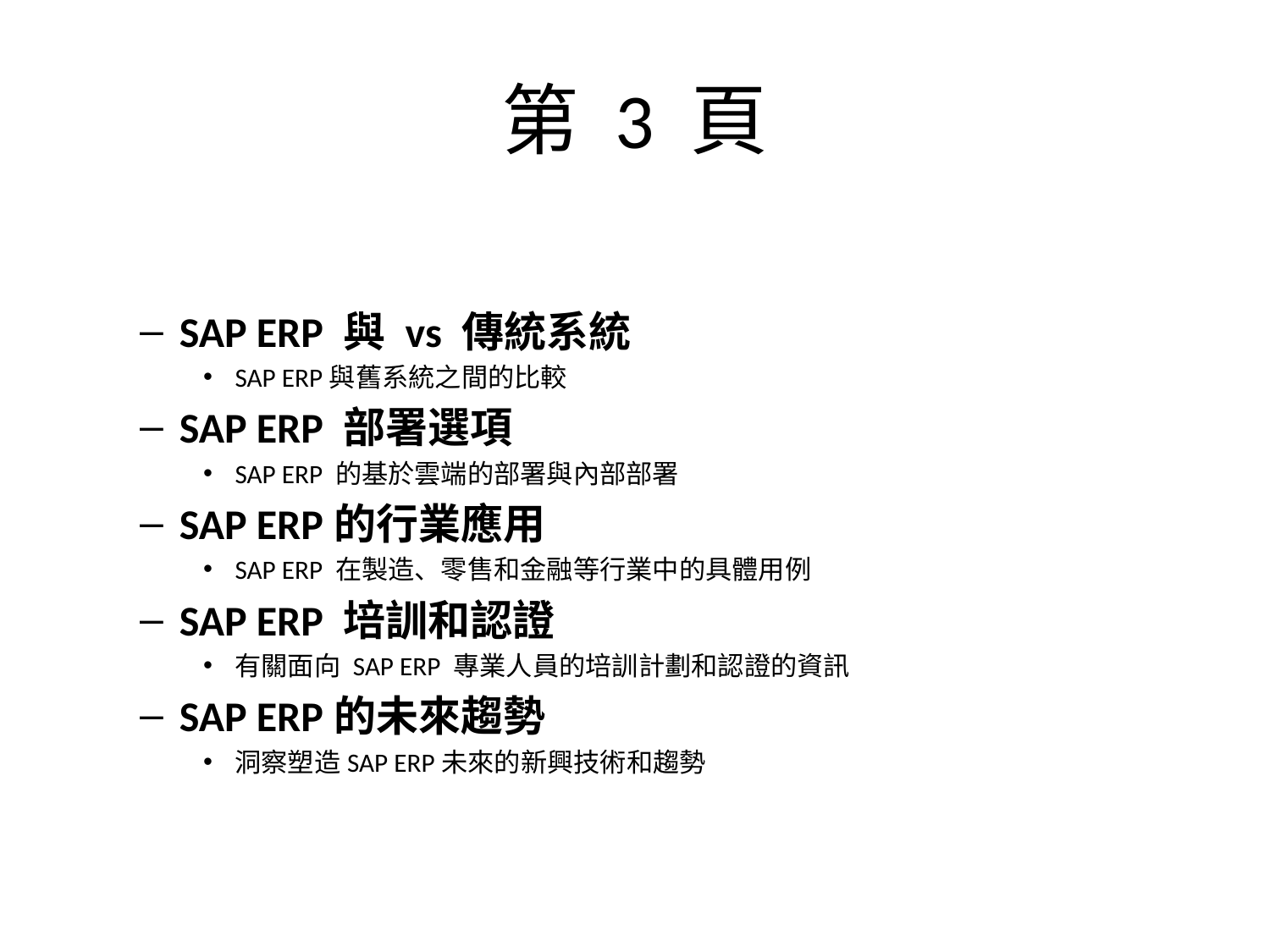

# 第 3 頁

SAP ERP 與 vs 傳統系統
SAP ERP與舊系統之間的比較
SAP ERP 部署選項
SAP ERP 的基於雲端的部署與內部部署
SAP ERP的行業應用
SAP ERP 在製造、零售和金融等行業中的具體用例
SAP ERP 培訓和認證
有關面向 SAP ERP 專業人員的培訓計劃和認證的資訊
SAP ERP的未來趨勢
洞察塑造SAP ERP未來的新興技術和趨勢